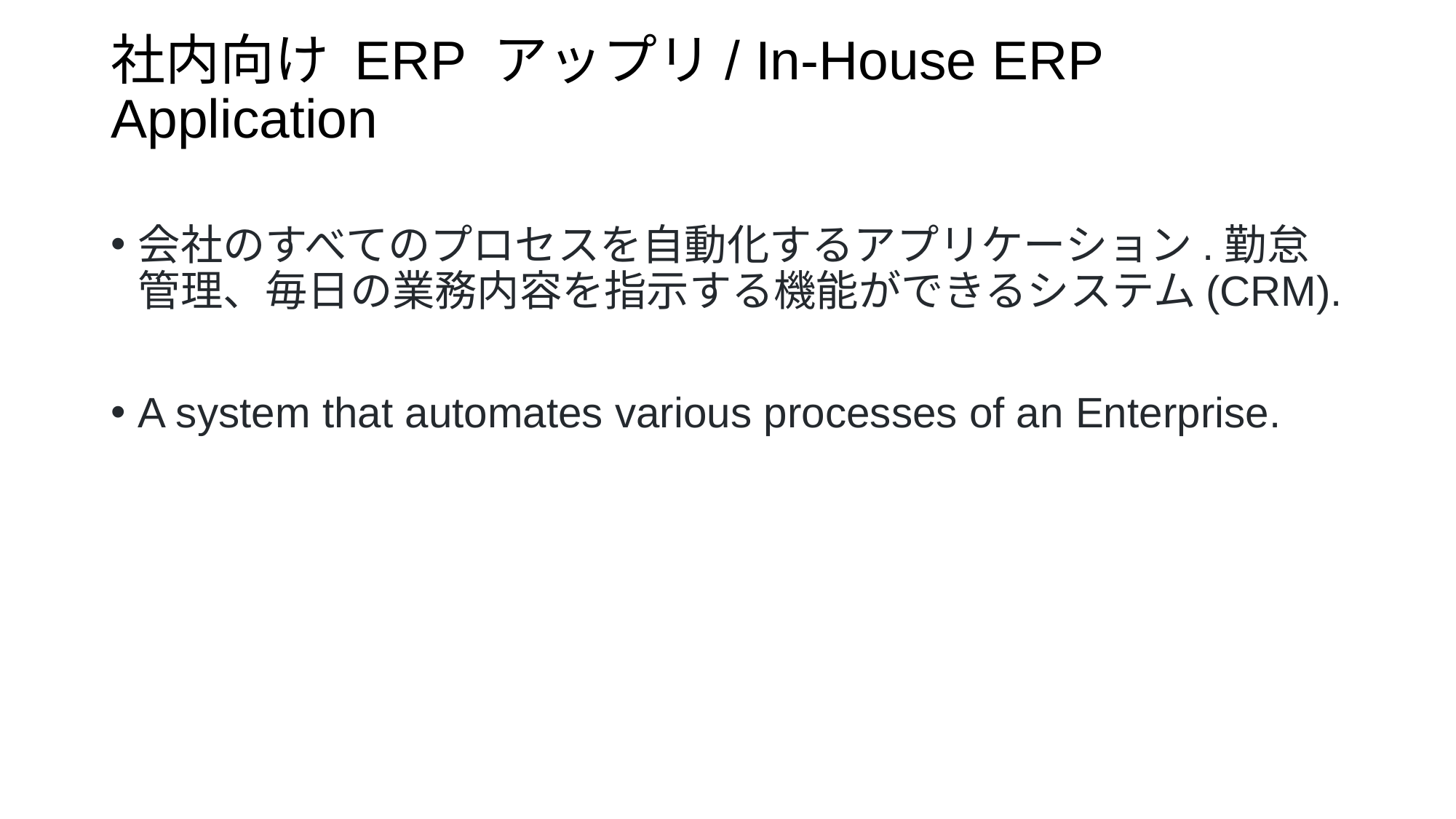

# 社内向け ERP アップリ/ In-House ERP Application
会社のすべてのプロセスを自動化するアプリケーション.勤怠管理、毎日の業務内容を指示する機能ができるシステム(CRM).

A system that automates various processes of an Enterprise.